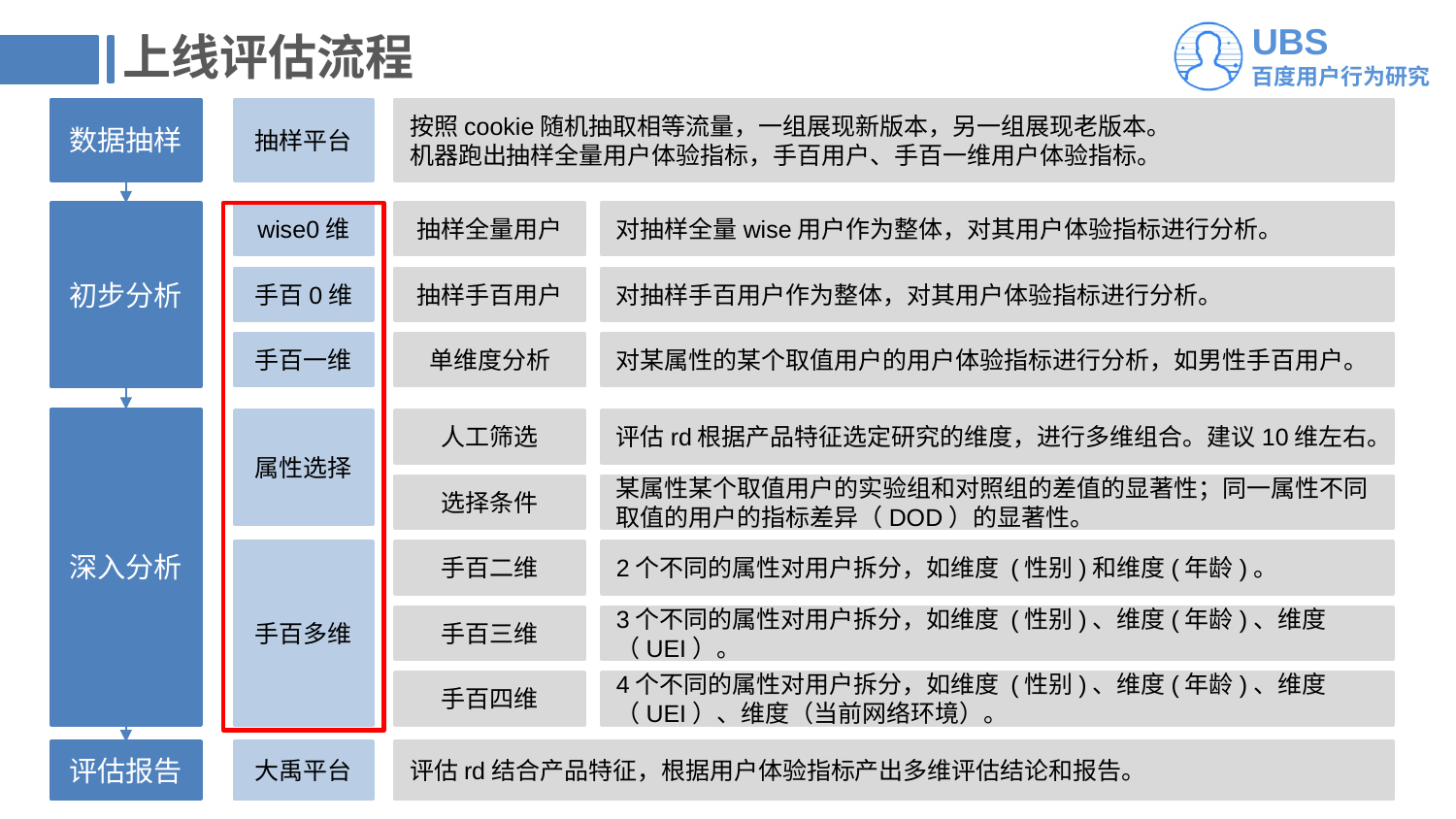

# 上线评估流程

抽样平台
按照cookie随机抽取相等流量，一组展现新版本，另一组展现老版本。
机器跑出抽样全量用户体验指标，手百用户、手百一维用户体验指标。
数据抽样
初步分析

wise0维
抽样全量用户
对抽样全量wise用户作为整体，对其用户体验指标进行分析。
手百0维
抽样手百用户
对抽样手百用户作为整体，对其用户体验指标进行分析。
手百一维
单维度分析
对某属性的某个取值用户的用户体验指标进行分析，如男性手百用户。
深入分析
属性选择
人工筛选
评估rd根据产品特征选定研究的维度，进行多维组合。建议10维左右。
选择条件
某属性某个取值用户的实验组和对照组的差值的显著性；同一属性不同取值的用户的指标差异（DOD）的显著性。
手百多维
手百二维
2个不同的属性对用户拆分，如维度 (性别)和维度(年龄)。
手百三维
3个不同的属性对用户拆分，如维度 (性别)、维度(年龄)、维度（UEI）。
手百四维
4个不同的属性对用户拆分，如维度 (性别)、维度(年龄)、维度（UEI）、维度（当前网络环境）。
评估报告
大禹平台
评估rd结合产品特征，根据用户体验指标产出多维评估结论和报告。